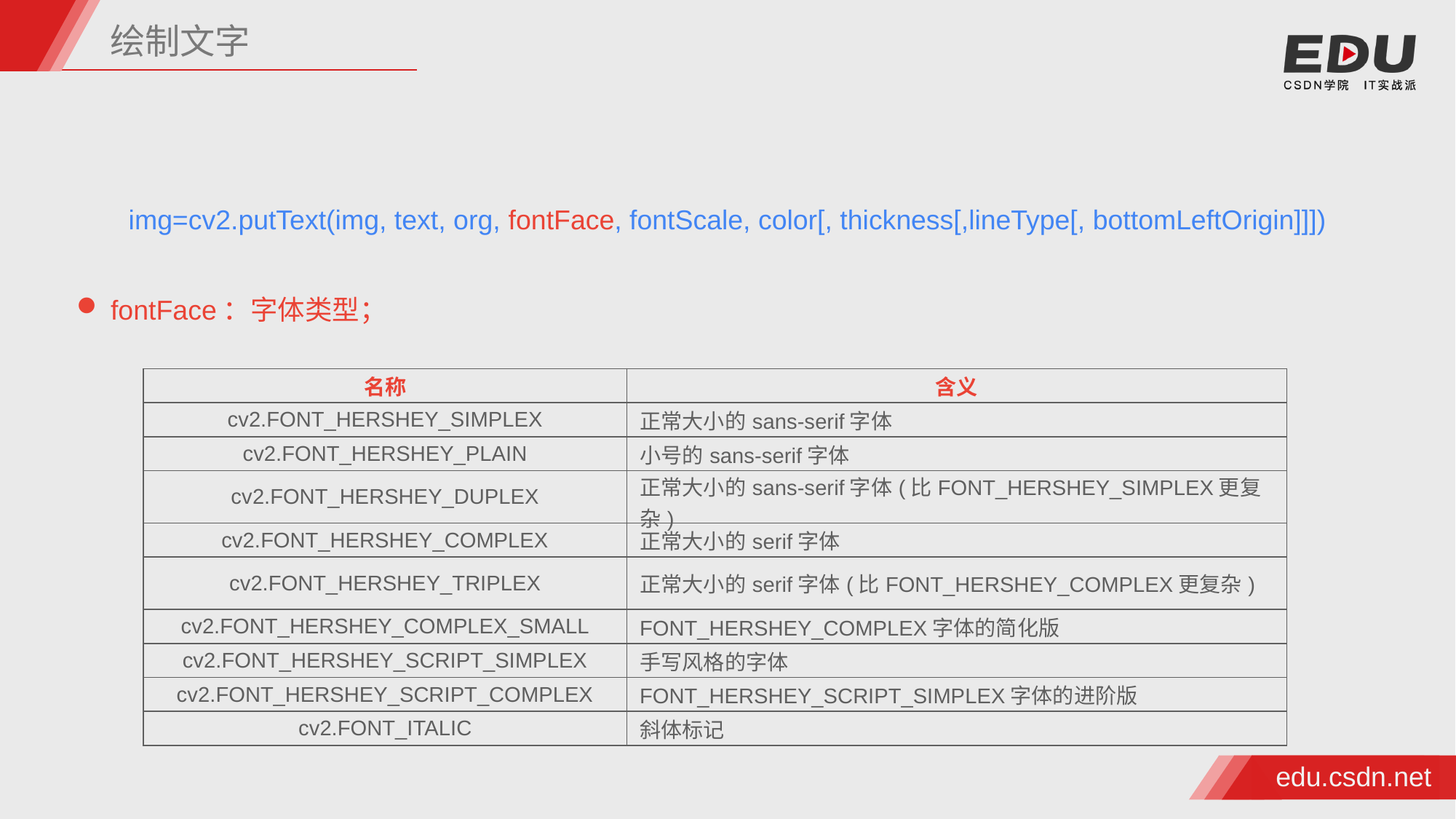

绘制文字
img=cv2.putText(img, text, org, fontFace, fontScale, color[, thickness[,lineType[, bottomLeftOrigin]]])
fontFace：字体类型；
| 名称 | 含义 |
| --- | --- |
| cv2.FONT\_HERSHEY\_SIMPLEX | 正常大小的sans-serif字体 |
| cv2.FONT\_HERSHEY\_PLAIN | 小号的sans-serif字体 |
| cv2.FONT\_HERSHEY\_DUPLEX | 正常大小的sans-serif字体(比FONT\_HERSHEY\_SIMPLEX更复杂) |
| cv2.FONT\_HERSHEY\_COMPLEX | 正常大小的serif字体 |
| cv2.FONT\_HERSHEY\_TRIPLEX | 正常大小的serif字体(比FONT\_HERSHEY\_COMPLEX更复杂) |
| cv2.FONT\_HERSHEY\_COMPLEX\_SMALL | FONT\_HERSHEY\_COMPLEX字体的简化版 |
| cv2.FONT\_HERSHEY\_SCRIPT\_SIMPLEX | 手写风格的字体 |
| cv2.FONT\_HERSHEY\_SCRIPT\_COMPLEX | FONT\_HERSHEY\_SCRIPT\_SIMPLEX字体的进阶版 |
| cv2.FONT\_ITALIC | 斜体标记 |